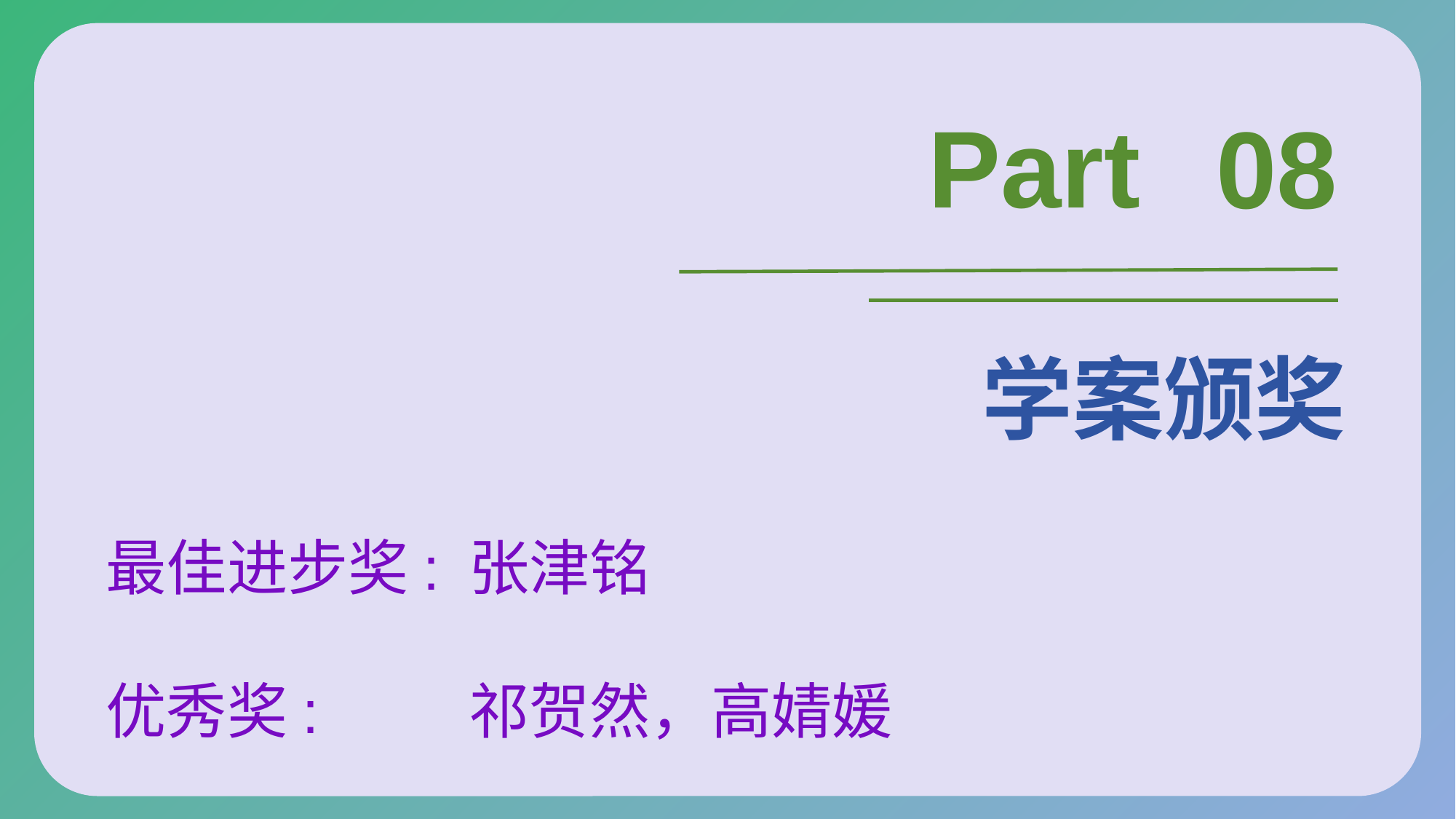

#
Part
08

学案颁奖
最佳进步奖:
张津铭
优秀奖:
祁贺然，高婧媛